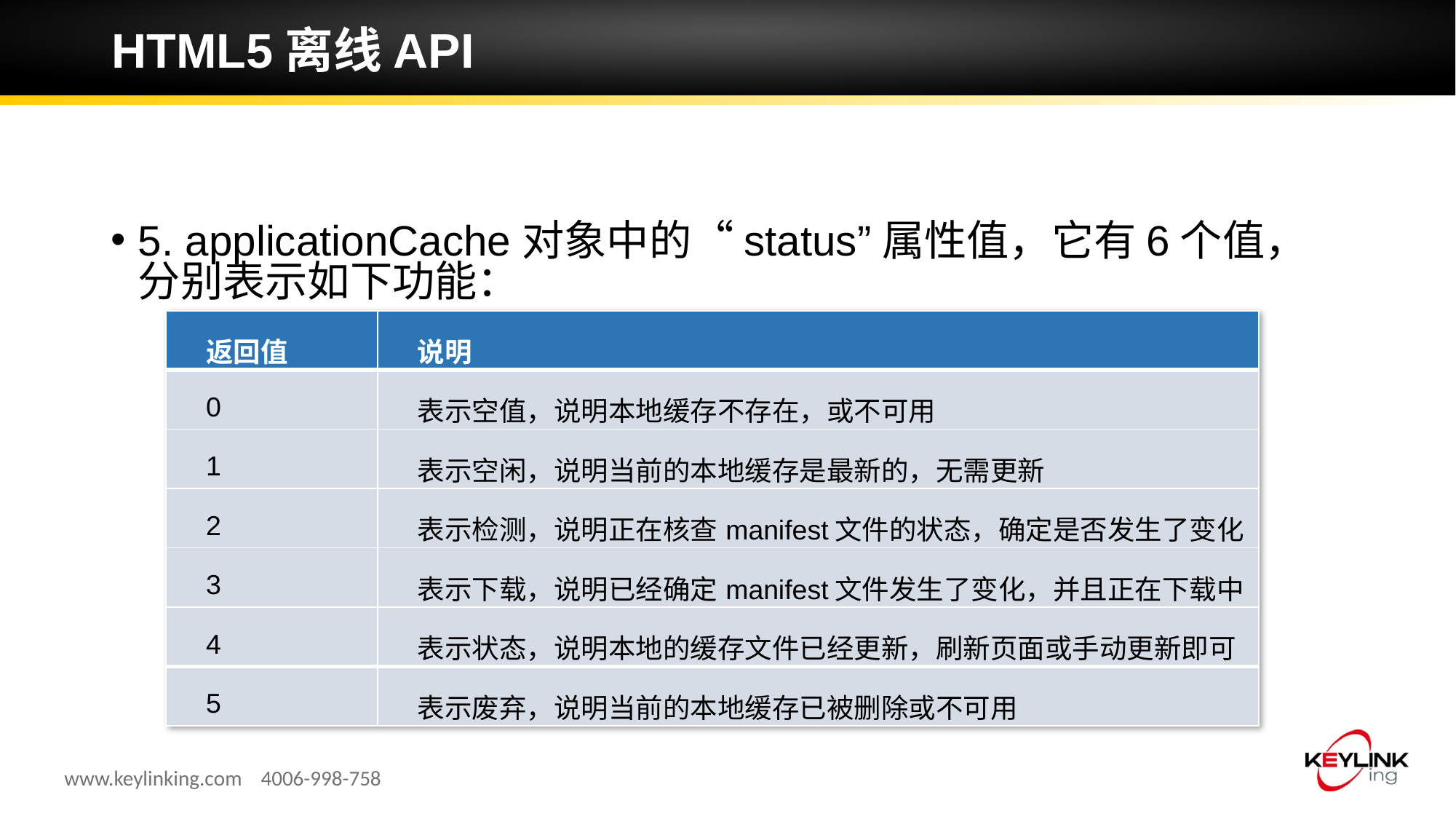

# HTML5离线API
5. applicationCache对象中的“status”属性值，它有6个值，分别表示如下功能：

| 返回值 | 说明 |
| --- | --- |
| 0 | 表示空值，说明本地缓存不存在，或不可用 |
| 1 | 表示空闲，说明当前的本地缓存是最新的，无需更新 |
| 2 | 表示检测，说明正在核查manifest文件的状态，确定是否发生了变化 |
| 3 | 表示下载，说明已经确定manifest文件发生了变化，并且正在下载中 |
| 4 | 表示状态，说明本地的缓存文件已经更新，刷新页面或手动更新即可 |
| 5 | 表示废弃，说明当前的本地缓存已被删除或不可用 |